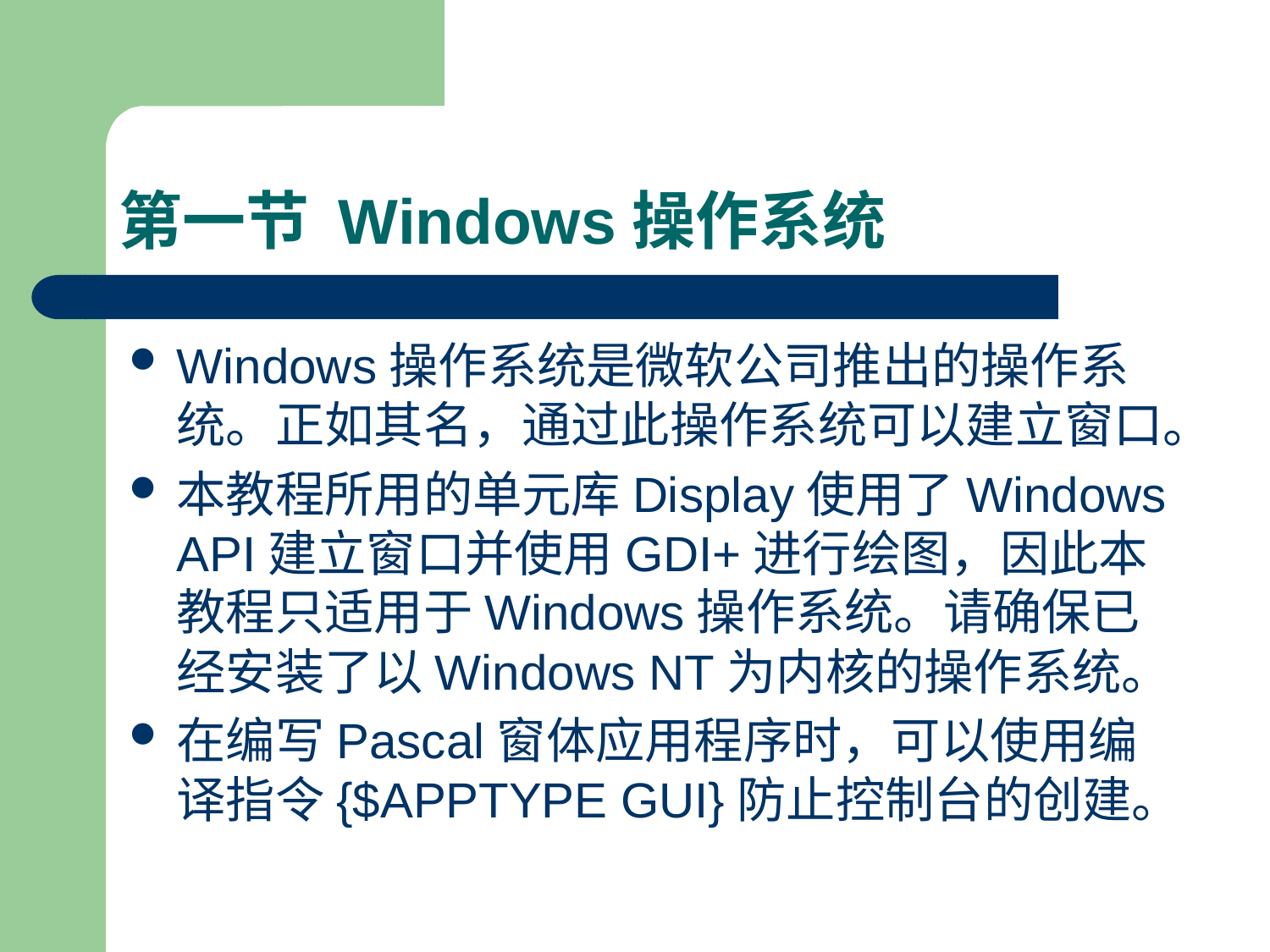

# 第一节 Windows操作系统
Windows操作系统是微软公司推出的操作系统。正如其名，通过此操作系统可以建立窗口。
本教程所用的单元库Display使用了Windows API建立窗口并使用GDI+进行绘图，因此本教程只适用于Windows操作系统。请确保已经安装了以Windows NT为内核的操作系统。
在编写Pascal窗体应用程序时，可以使用编译指令{$APPTYPE GUI}防止控制台的创建。